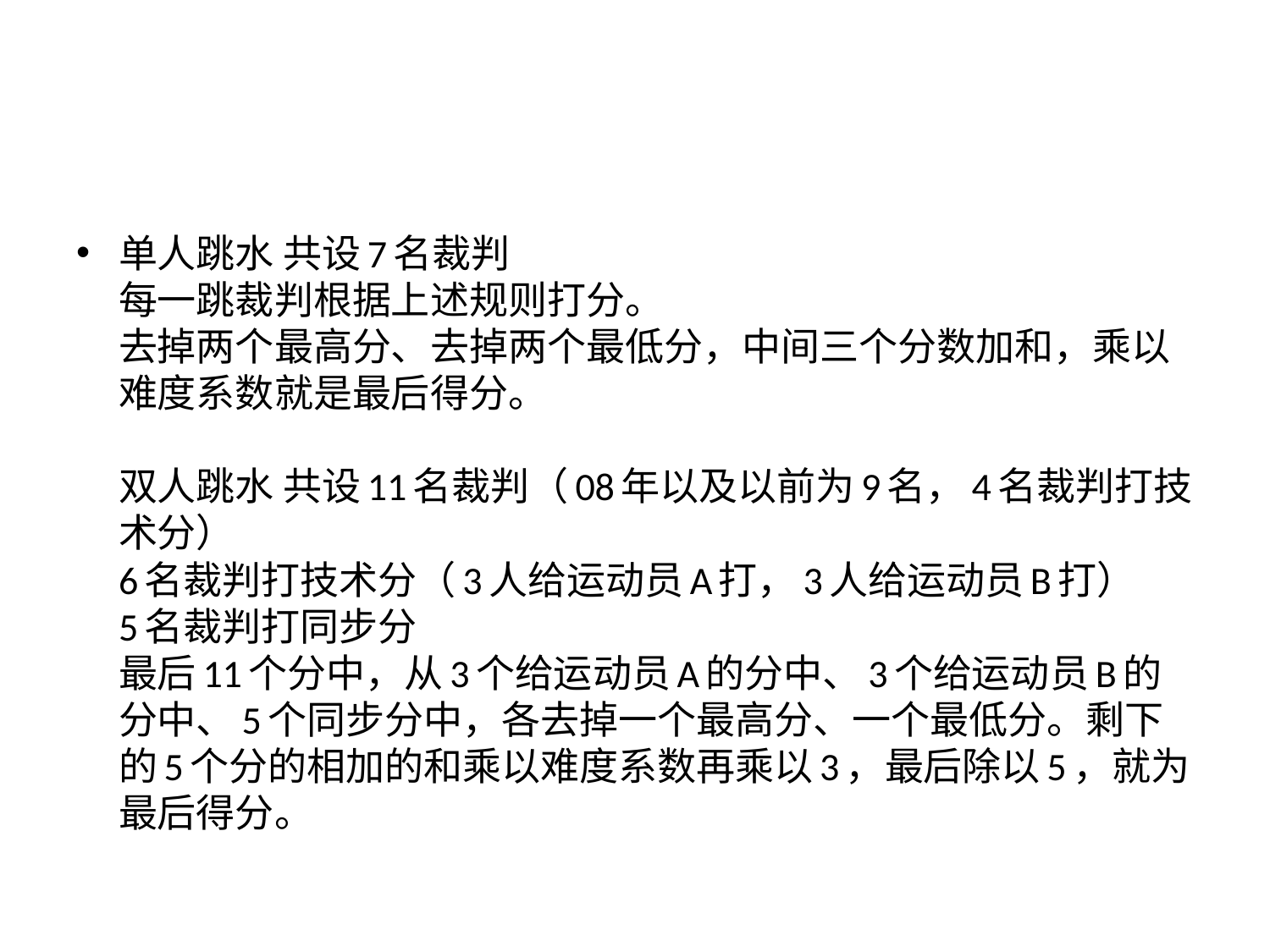

#
单人跳水 共设7名裁判
每一跳裁判根据上述规则打分。
去掉两个最高分、去掉两个最低分，中间三个分数加和，乘以难度系数就是最后得分。
双人跳水 共设11名裁判（08年以及以前为9名，4名裁判打技术分）
6名裁判打技术分（3人给运动员A打，3人给运动员B打）
5名裁判打同步分
最后11个分中，从3个给运动员A的分中、3个给运动员B的分中、5个同步分中，各去掉一个最高分、一个最低分。剩下的5个分的相加的和乘以难度系数再乘以3，最后除以5，就为最后得分。